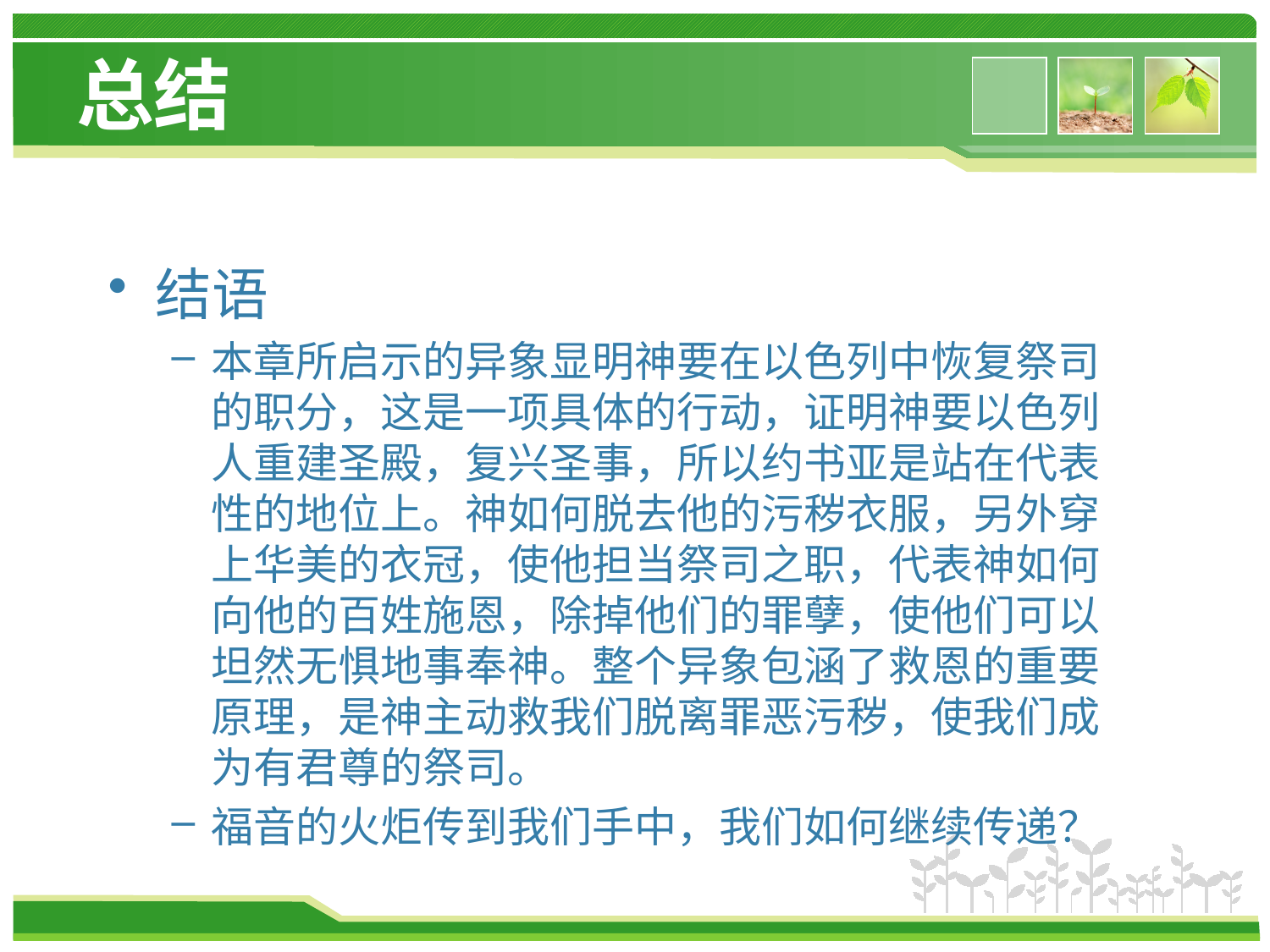

# 总结
结语
本章所启示的异象显明神要在以色列中恢复祭司的职分，这是一项具体的行动，证明神要以色列人重建圣殿，复兴圣事，所以约书亚是站在代表性的地位上。神如何脱去他的污秽衣服，另外穿上华美的衣冠，使他担当祭司之职，代表神如何向他的百姓施恩，除掉他们的罪孽，使他们可以坦然无惧地事奉神。整个异象包涵了救恩的重要原理，是神主动救我们脱离罪恶污秽，使我们成为有君尊的祭司。
福音的火炬传到我们手中，我们如何继续传递？